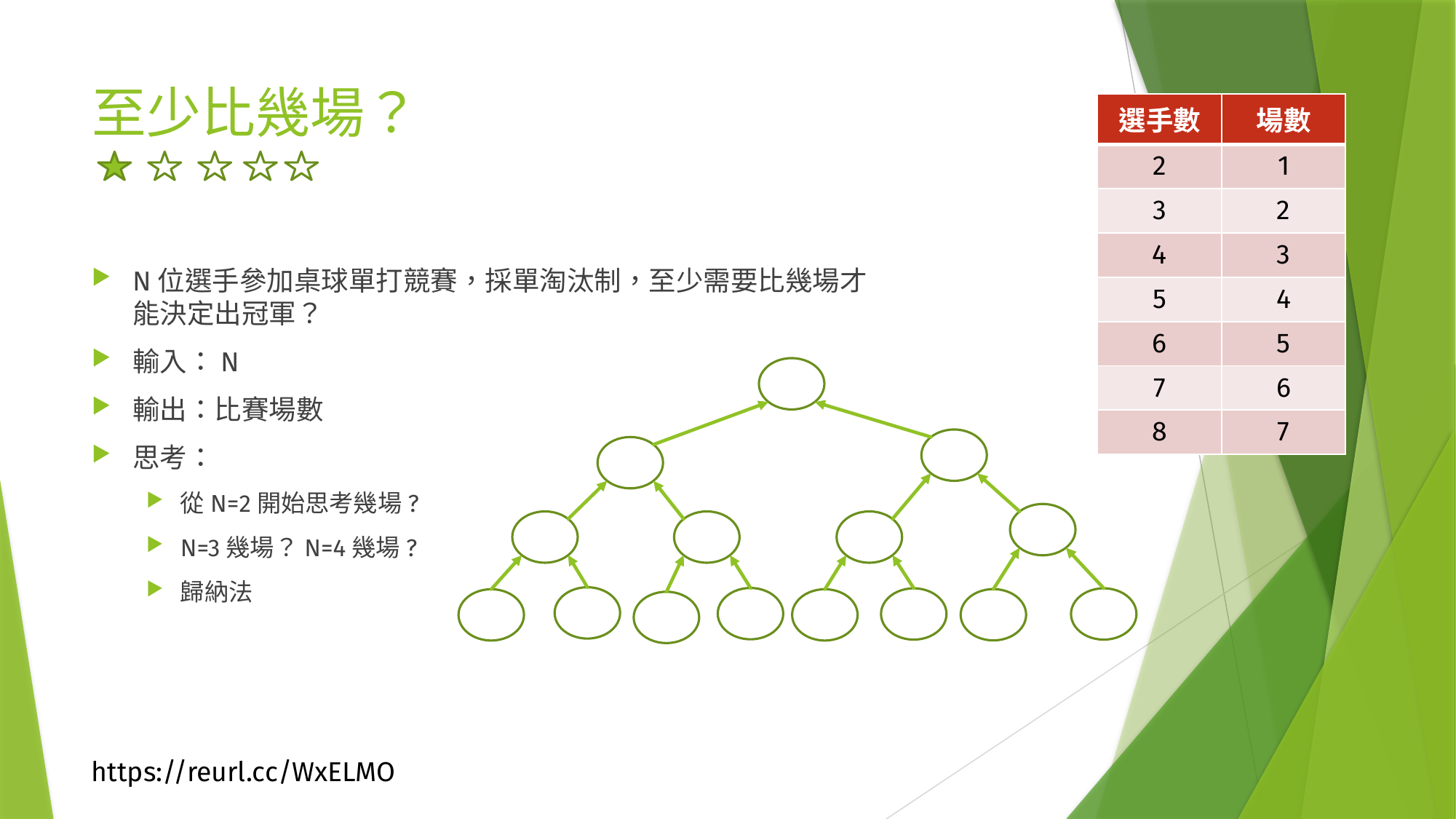

# 至少比幾場？
| 選手數 | 場數 |
| --- | --- |
| 2 | 1 |
| 3 | 2 |
| 4 | 3 |
| 5 | 4 |
| 6 | 5 |
| 7 | 6 |
| 8 | 7 |

N位選手參加桌球單打競賽，採單淘汰制，至少需要比幾場才能決定出冠軍？
輸入：N
輸出：比賽場數
思考：
從N=2開始思考幾場?
N=3幾場？N=4幾場?
歸納法